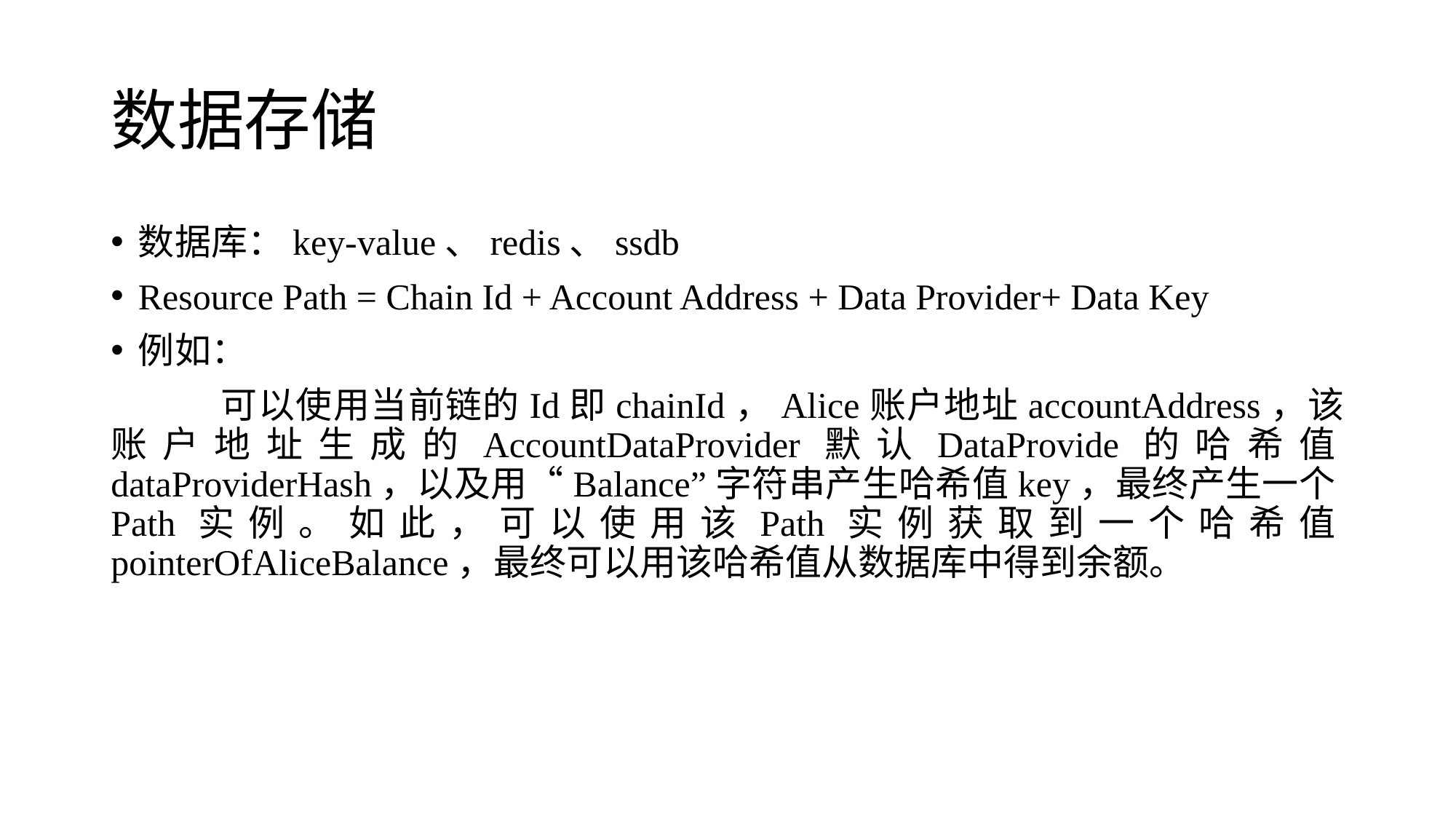

# 数据存储
数据库：key-value、redis、ssdb
Resource Path = Chain Id + Account Address + Data Provider+ Data Key
例如：
	可以使用当前链的Id即chainId，Alice账户地址accountAddress，该账户地址生成的AccountDataProvider默认DataProvide的哈希值dataProviderHash，以及用“Balance”字符串产生哈希值key，最终产生一个Path实例。如此，可以使用该Path实例获取到一个哈希值pointerOfAliceBalance，最终可以用该哈希值从数据库中得到余额。